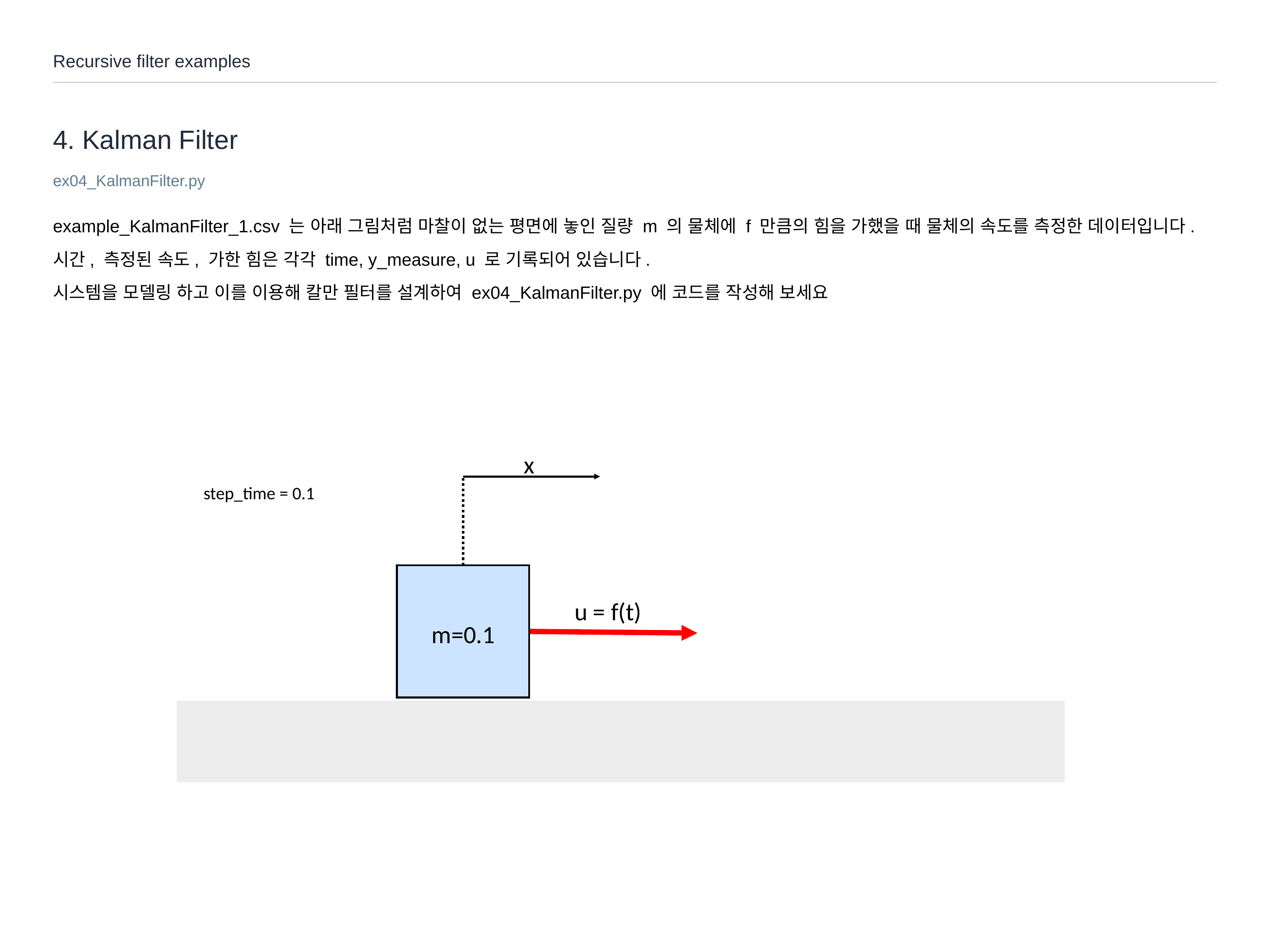

Recursive filter examples
# 4. Kalman Filter
ex04_KalmanFilter.py
example_KalmanFilter_1.csv 는 아래 그림처럼 마찰이 없는 평면에 놓인 질량 m 의 물체에 f 만큼의 힘을 가했을 때 물체의 속도를 측정한 데이터입니다.
시간, 측정된 속도, 가한 힘은 각각 time, y_measure, u 로 기록되어 있습니다.
시스템을 모델링 하고 이를 이용해 칼만 필터를 설계하여 ex04_KalmanFilter.py 에 코드를 작성해 보세요

x
step_time = 0.1

m=0.1
u = f(t)